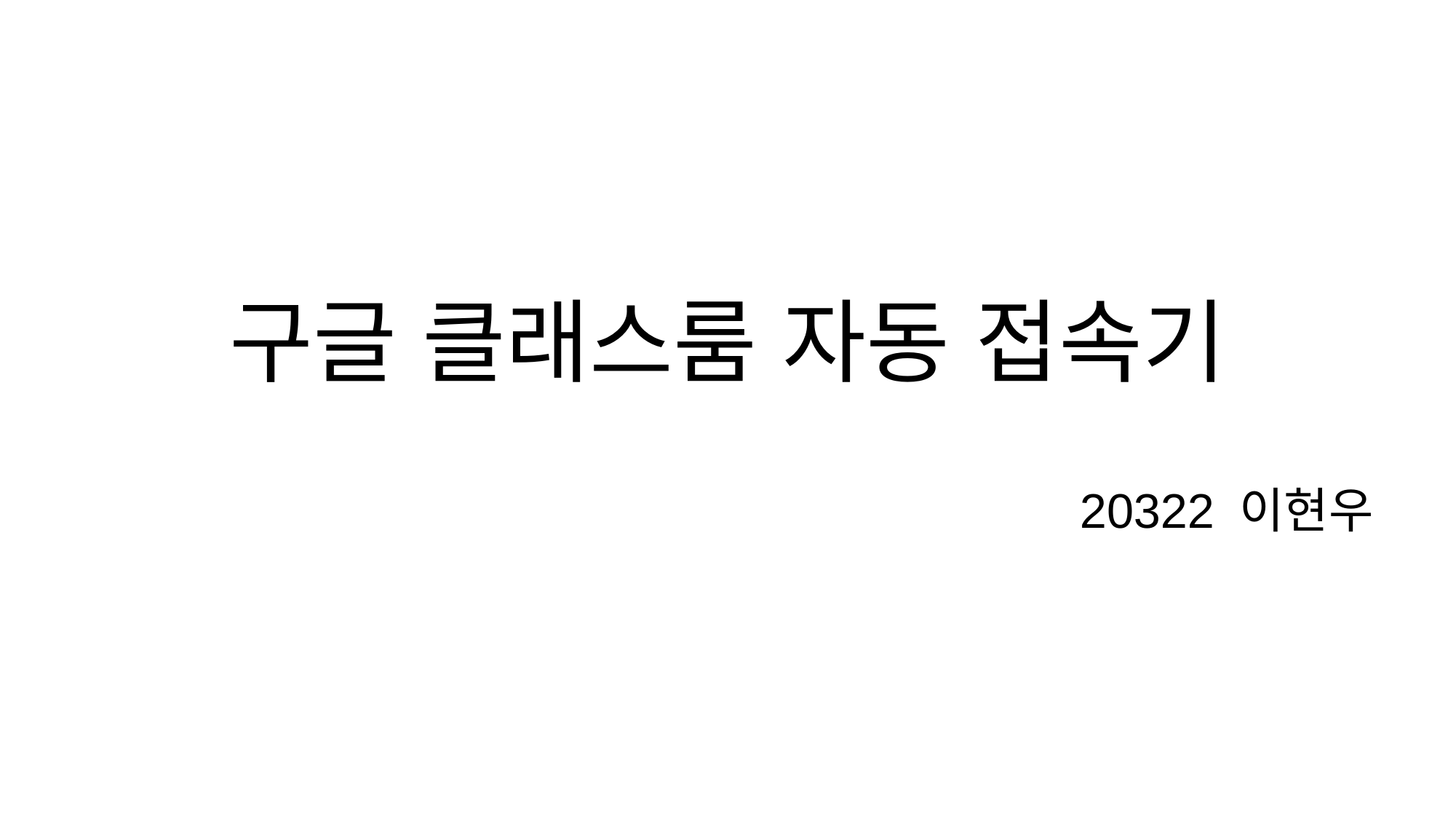

# 구글 클래스룸 자동 접속기
20322 이현우